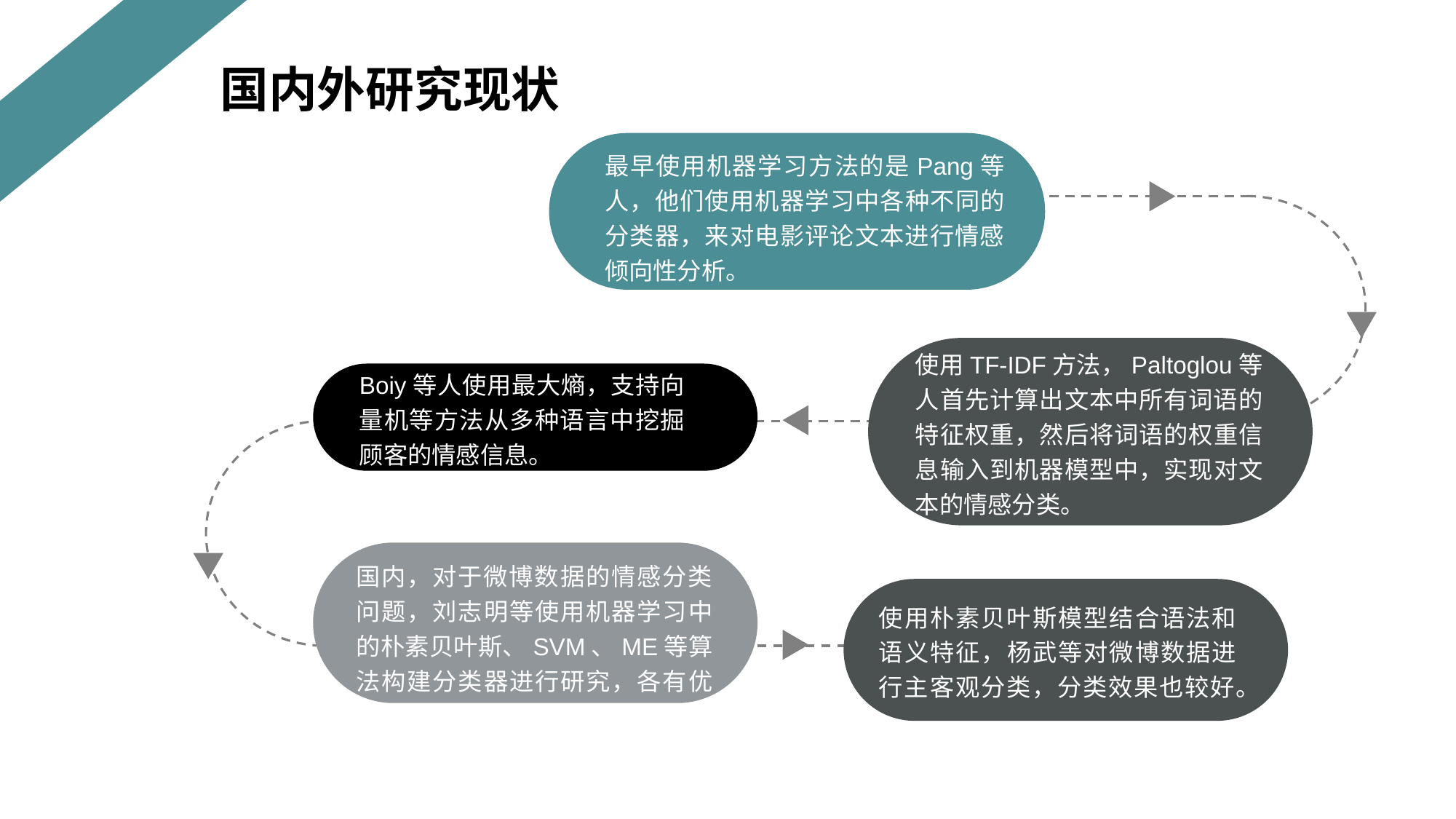

国内外研究现状

最早使用机器学习方法的是Pang等人，他们使用机器学习中各种不同的分类器，来对电影评论文本进行情感倾向性分析。
使用TF-IDF方法，Paltoglou等人首先计算出文本中所有词语的特征权重，然后将词语的权重信息输入到机器模型中，实现对文本的情感分类。
Boiy等人使用最大熵，支持向量机等方法从多种语言中挖掘顾客的情感信息。
国内，对于微博数据的情感分类问题，刘志明等使用机器学习中的朴素贝叶斯、SVM、ME等算法构建分类器进行研究，各有优势。
使用朴素贝叶斯模型结合语法和语义特征，杨武等对微博数据进行主客观分类，分类效果也较好。